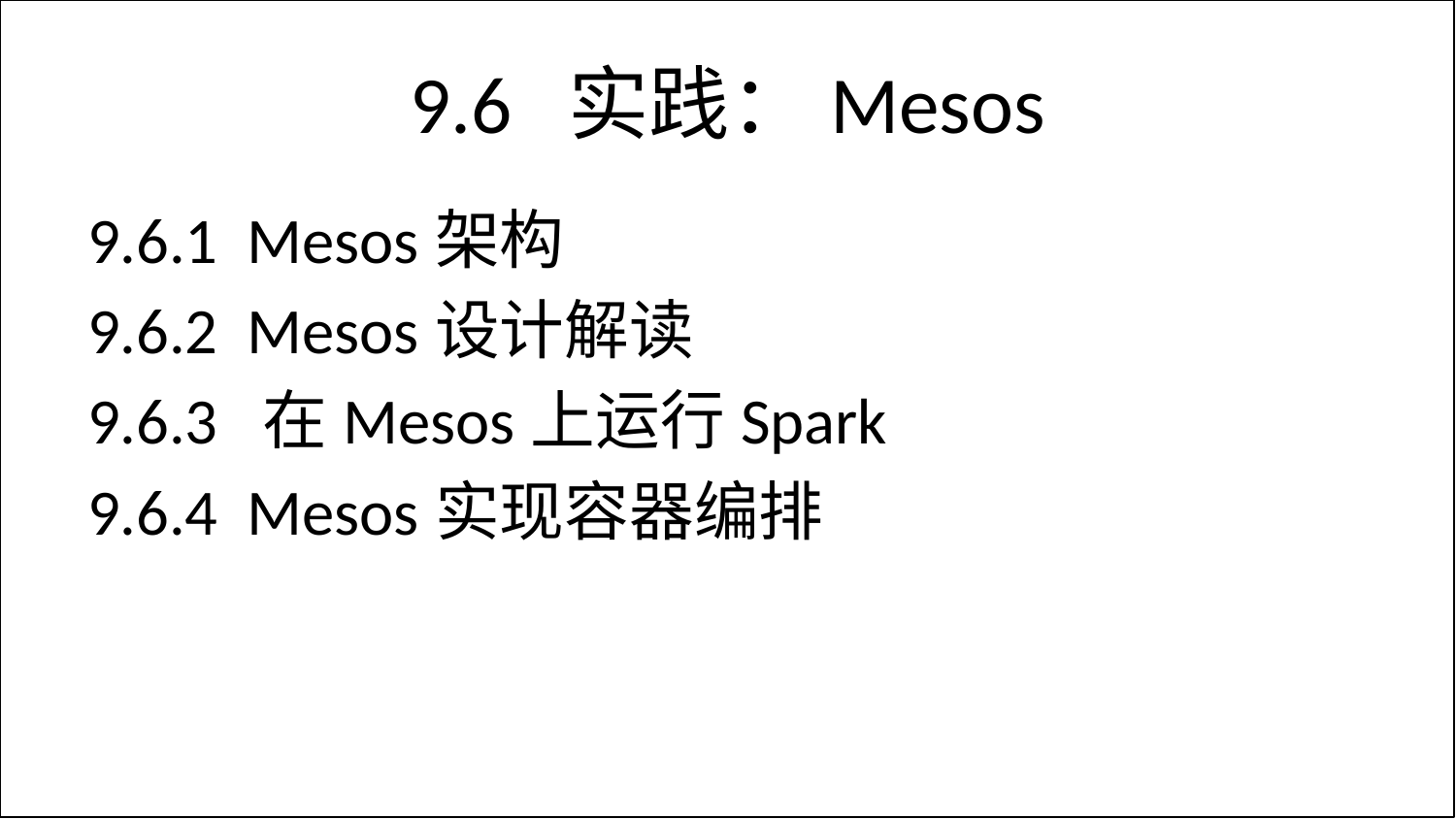

# 9.6  实践：Mesos
9.6.1  Mesos架构
9.6.2  Mesos设计解读
9.6.3  在Mesos上运行Spark
9.6.4  Mesos实现容器编排